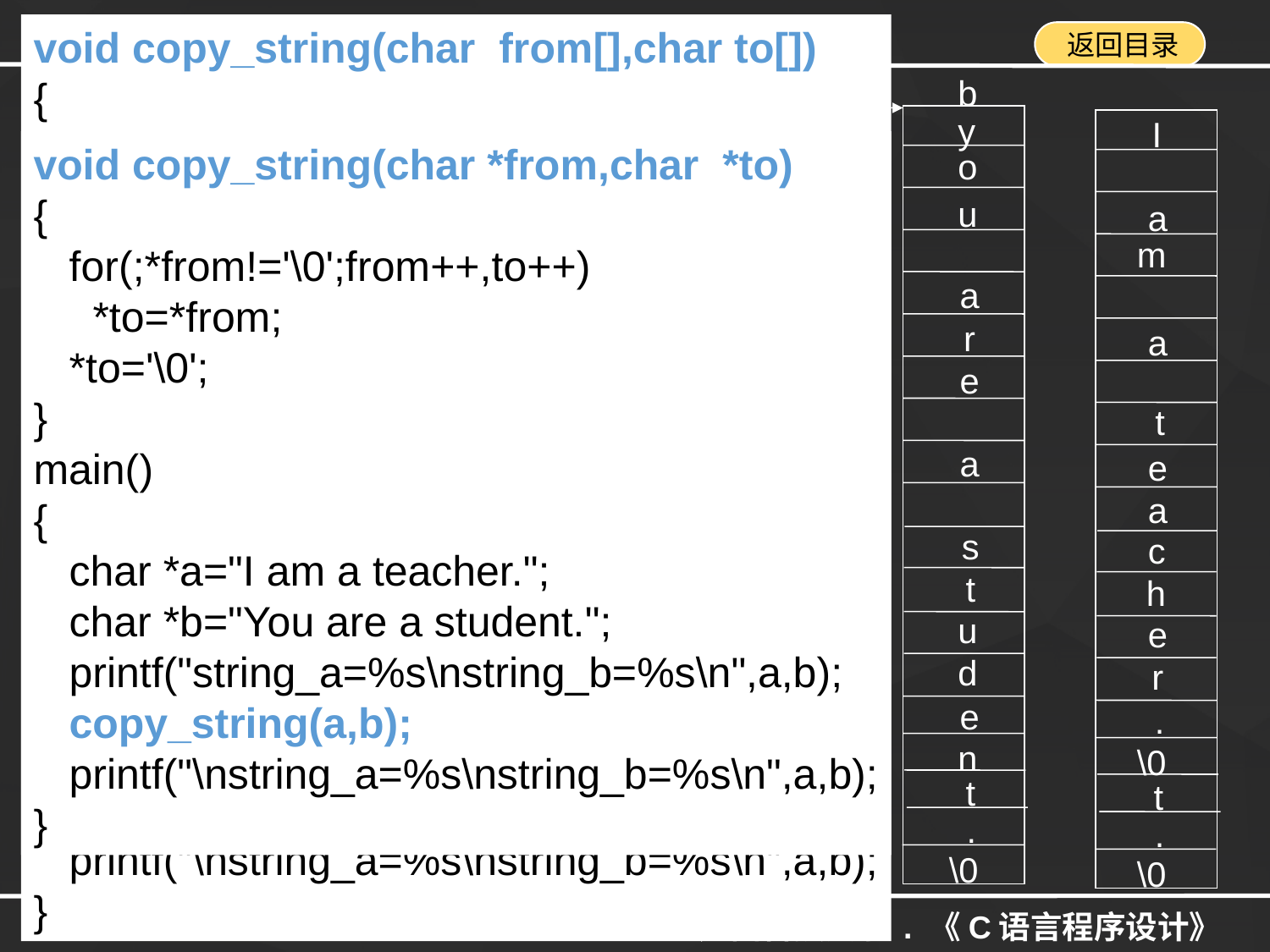

void copy_string(char  from[],char to[])
{
   int i=0;
    while(from[i]!='\0')
    {
          to[i]=from[i];
	i++;
    }
    to[i]='\0';
}
main()
{
   char a[]="I am a teacher.";
   char b[]="You are a student.";
   printf("string_a=%s\n string_b=%s\n",a,b);
   copy_string(a,b);
   printf("\nstring_a=%s\nstring_b=%s\n",a,b);
}
b
b
to
y

o

u

a

r

e

a

s

t

u

d

e

n

t

.

\0

a
a
from
I

a

m

a

t

e

a

c

h

e

r

.

\0

I

a

m

a

t

e

a

c

h

e

r

.

\0

t

.

\0

void copy_string(char *from,char  *to)
{
   for(;*from!='\0';from++,to++)
     *to=*from;
   *to='\0';
}
main()
{
   char *a="I am a teacher.";
   char *b="You are a student.";
   printf("string_a=%s\nstring_b=%s\n",a,b);
   copy_string(a,b);
   printf("\nstring_a=%s\nstring_b=%s\n",a,b);
}
例  用函数调用实现字符串复制。